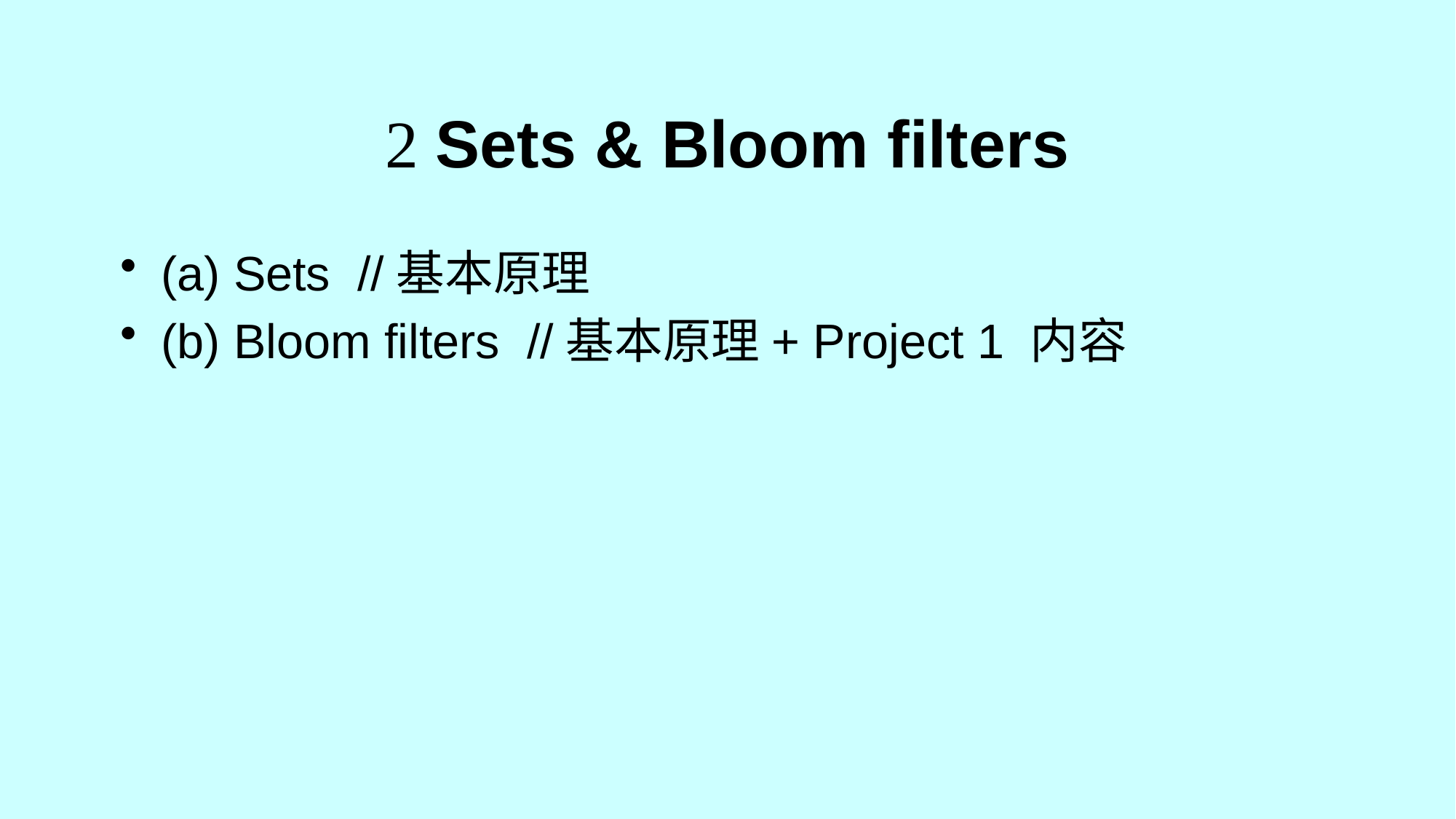

# 2 Sets & Bloom filters
(a) Sets  //基本原理
(b) Bloom filters  //基本原理+ Project 1 内容